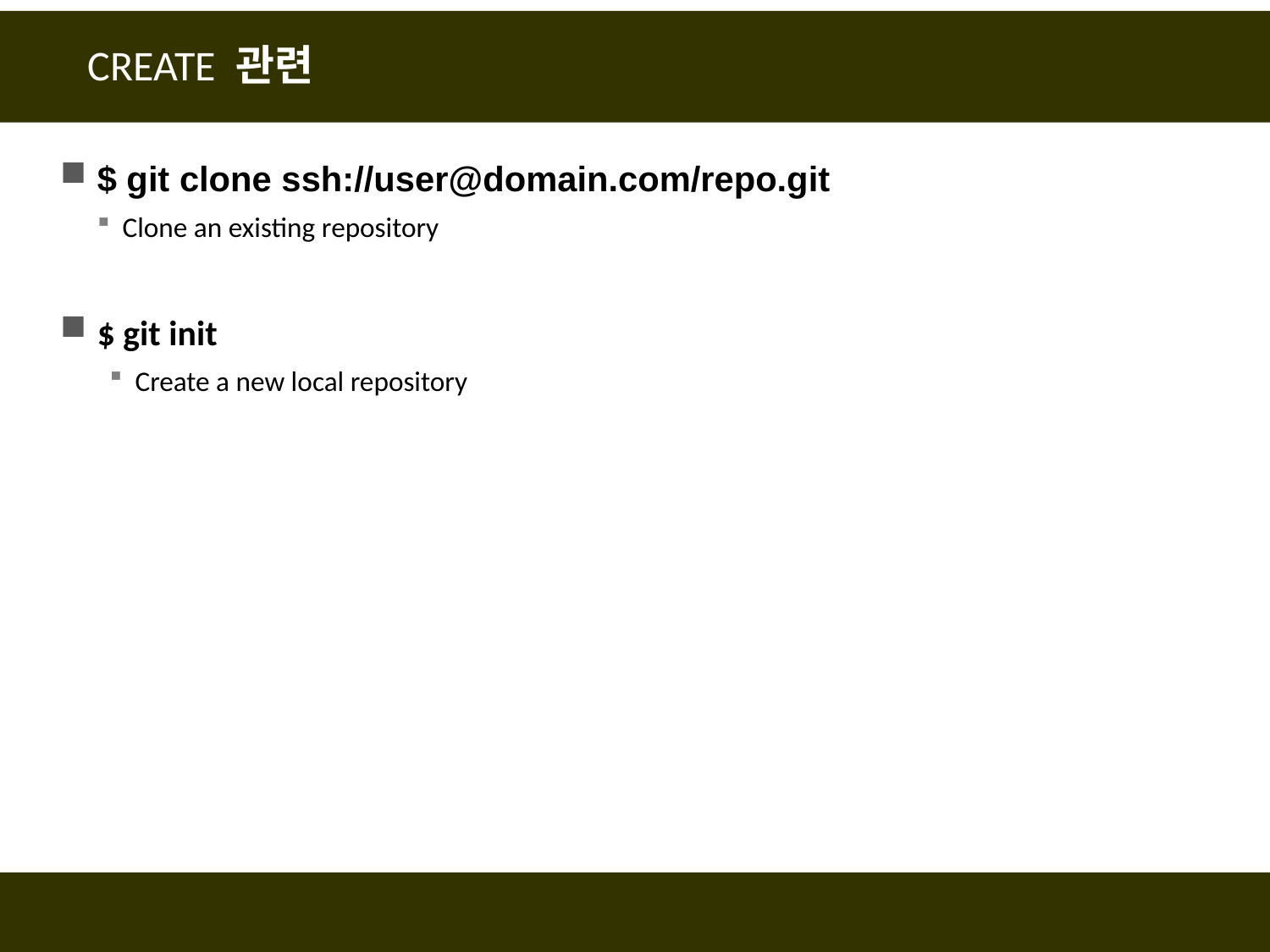

# CREATE 관련
$ git clone ssh://user@domain.com/repo.git
Clone an existing repository

$ git init
Create a new local repository